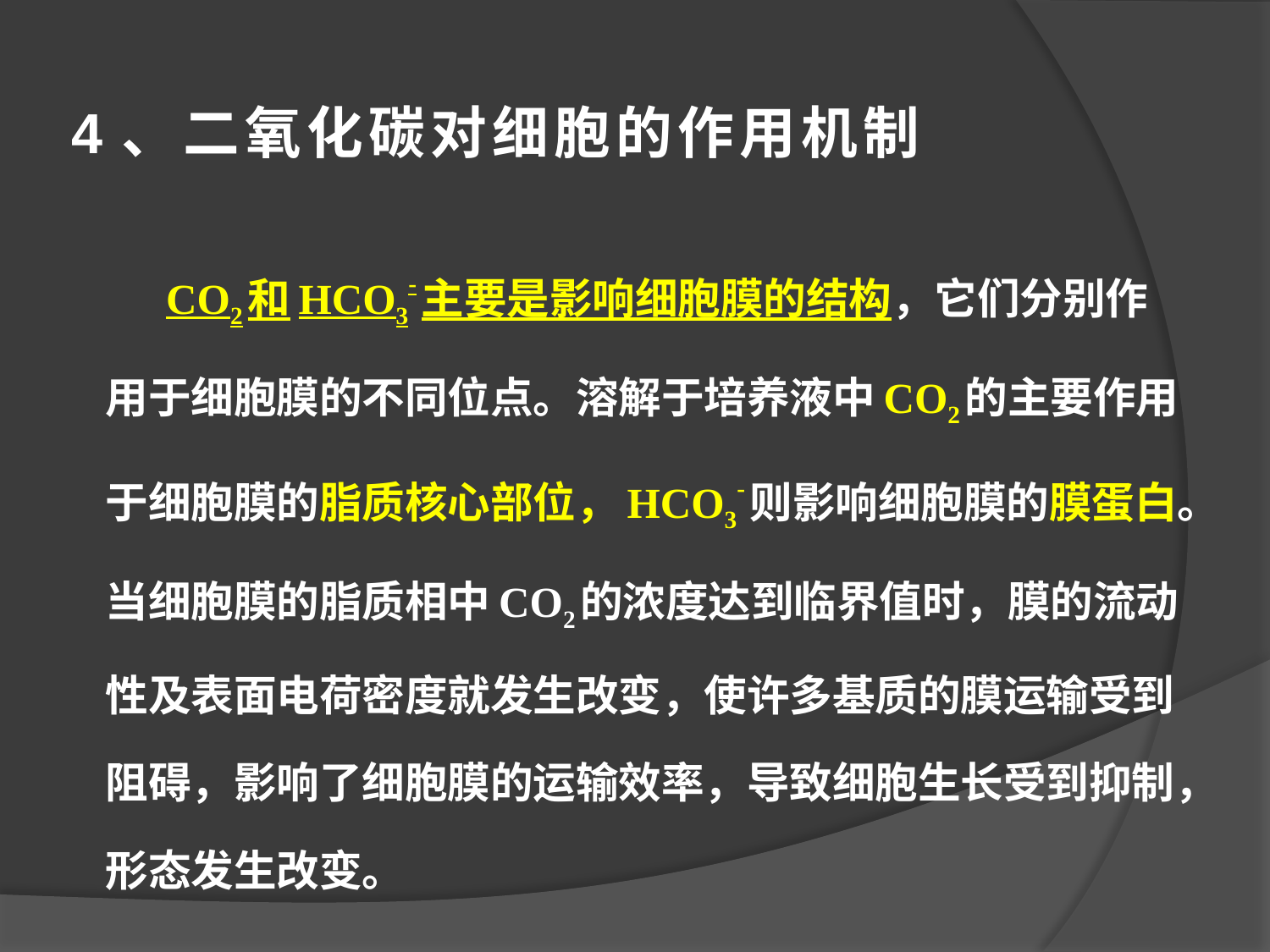

# 4、二氧化碳对细胞的作用机制
CO2和HCO3-主要是影响细胞膜的结构，它们分别作用于细胞膜的不同位点。溶解于培养液中CO2的主要作用于细胞膜的脂质核心部位，HCO3-则影响细胞膜的膜蛋白。当细胞膜的脂质相中CO2的浓度达到临界值时，膜的流动性及表面电荷密度就发生改变，使许多基质的膜运输受到阻碍，影响了细胞膜的运输效率，导致细胞生长受到抑制，形态发生改变。